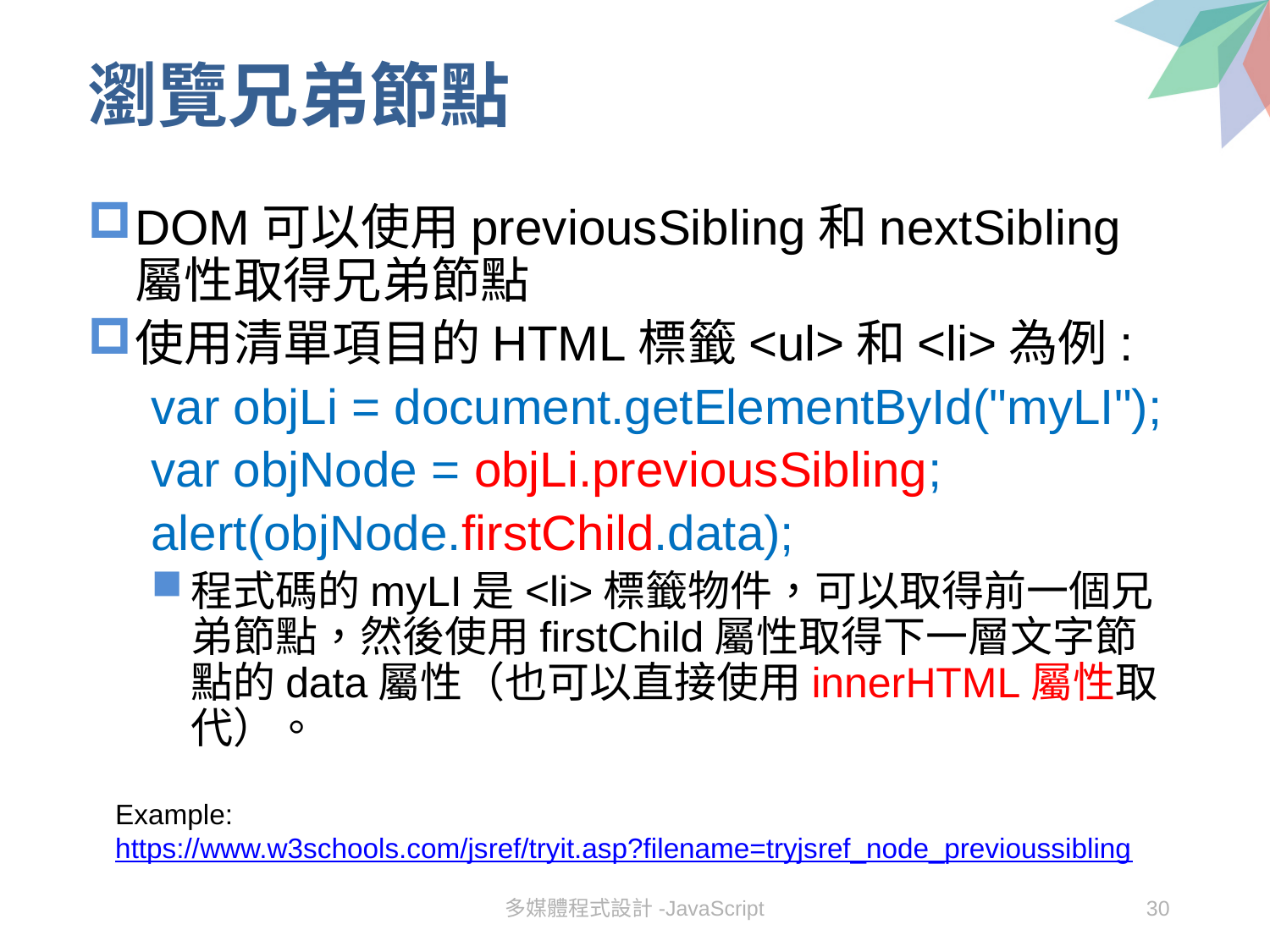

# 瀏覽兄弟節點
DOM可以使用previousSibling和nextSibling屬性取得兄弟節點
使用清單項目的HTML標籤<ul>和<li>為例:
var objLi = document.getElementById("myLI");
var objNode = objLi.previousSibling;
alert(objNode.firstChild.data);
程式碼的myLI是<li>標籤物件，可以取得前一個兄弟節點，然後使用firstChild屬性取得下一層文字節點的data屬性（也可以直接使用innerHTML屬性取代）。
Example:
https://www.w3schools.com/jsref/tryit.asp?filename=tryjsref_node_previoussibling

多媒體程式設計-JavaScript
30